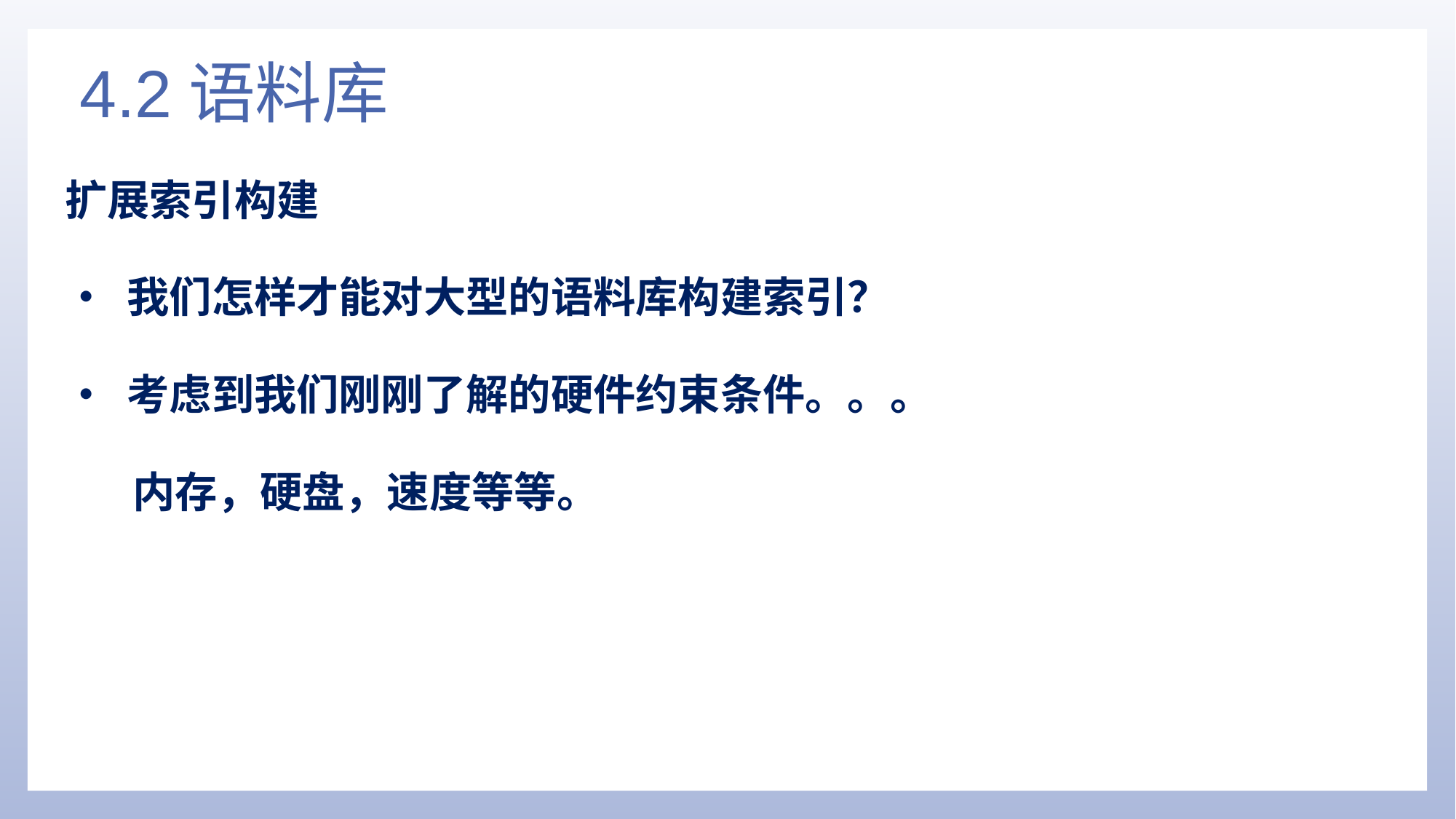

# 4.2语料库
扩展索引构建
• 我们怎样才能对大型的语料库构建索引？
• 考虑到我们刚刚了解的硬件约束条件。。。
      内存，硬盘，速度等等。